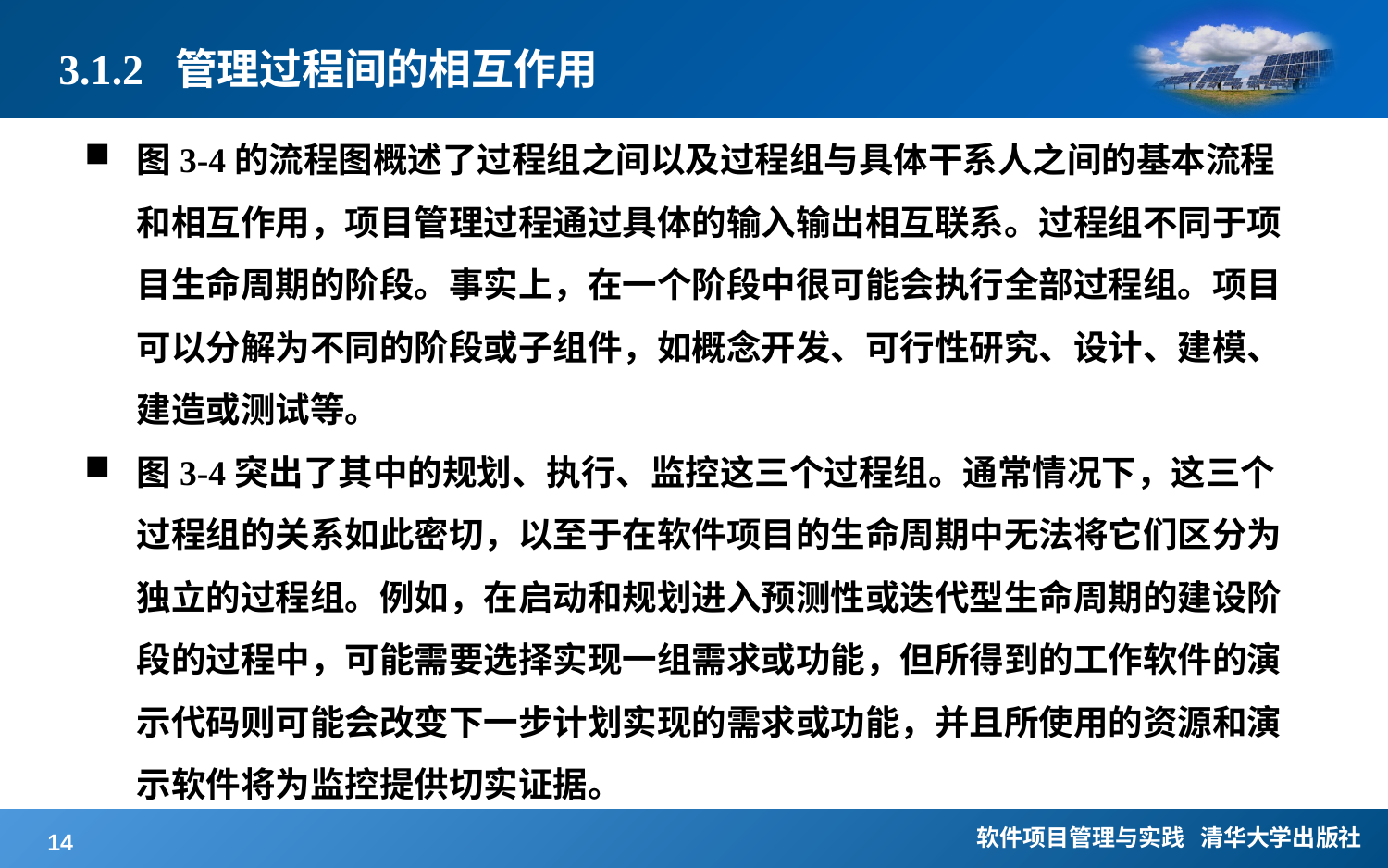

# 3.1.2  管理过程间的相互作用
图3-4的流程图概述了过程组之间以及过程组与具体干系人之间的基本流程和相互作用，项目管理过程通过具体的输入输出相互联系。过程组不同于项目生命周期的阶段。事实上，在一个阶段中很可能会执行全部过程组。项目可以分解为不同的阶段或子组件，如概念开发、可行性研究、设计、建模、建造或测试等。
图3-4突出了其中的规划、执行、监控这三个过程组。通常情况下，这三个过程组的关系如此密切，以至于在软件项目的生命周期中无法将它们区分为独立的过程组。例如，在启动和规划进入预测性或迭代型生命周期的建设阶段的过程中，可能需要选择实现一组需求或功能，但所得到的工作软件的演示代码则可能会改变下一步计划实现的需求或功能，并且所使用的资源和演示软件将为监控提供切实证据。